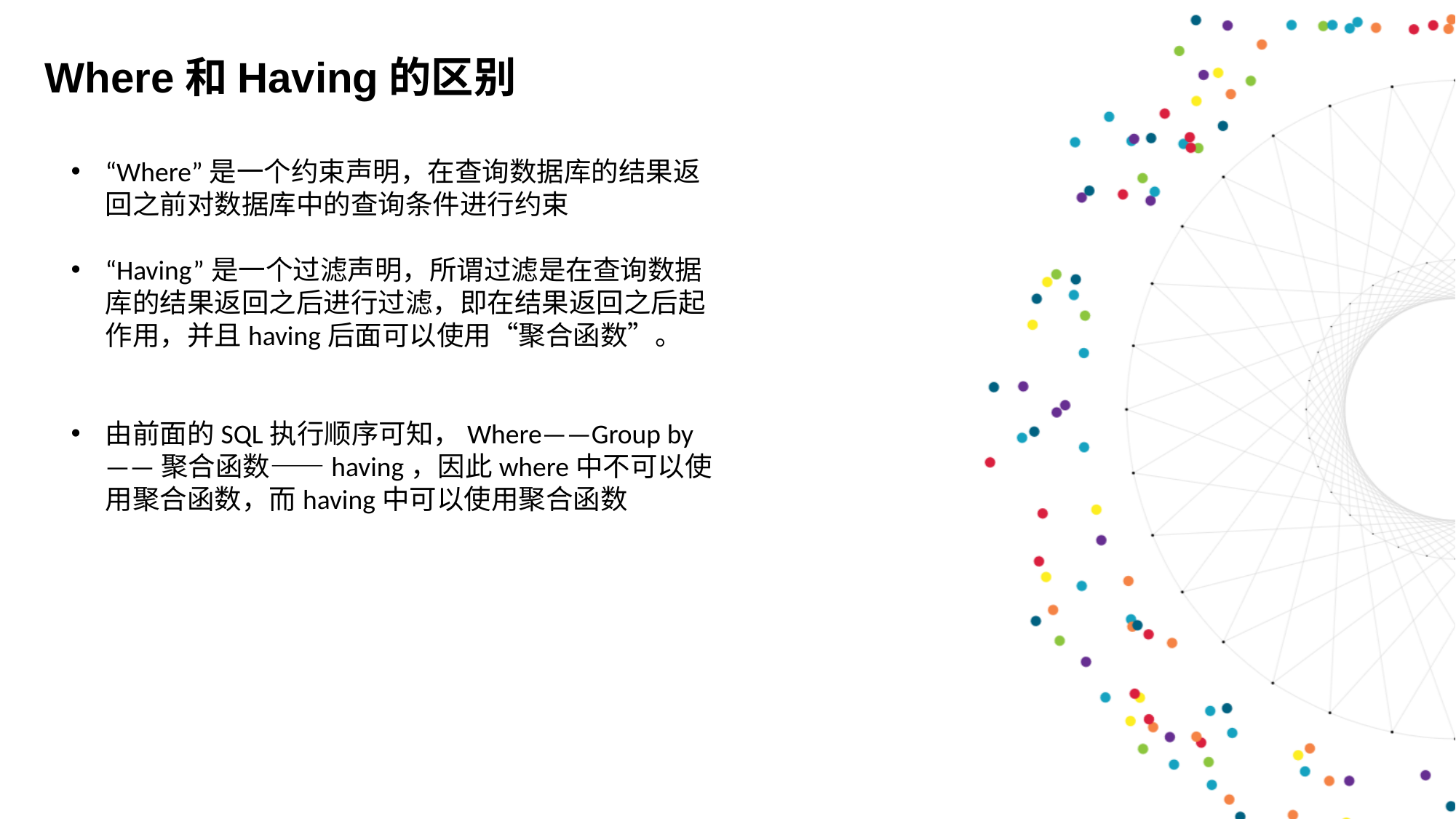

Where和Having的区别
“Where”是一个约束声明，在查询数据库的结果返回之前对数据库中的查询条件进行约束

“Having”是一个过滤声明，所谓过滤是在查询数据库的结果返回之后进行过滤，即在结果返回之后起作用，并且having后面可以使用“聚合函数”。

由前面的SQL执行顺序可知，Where——Group by ——聚合函数——having，因此where中不可以使用聚合函数，而having中可以使用聚合函数